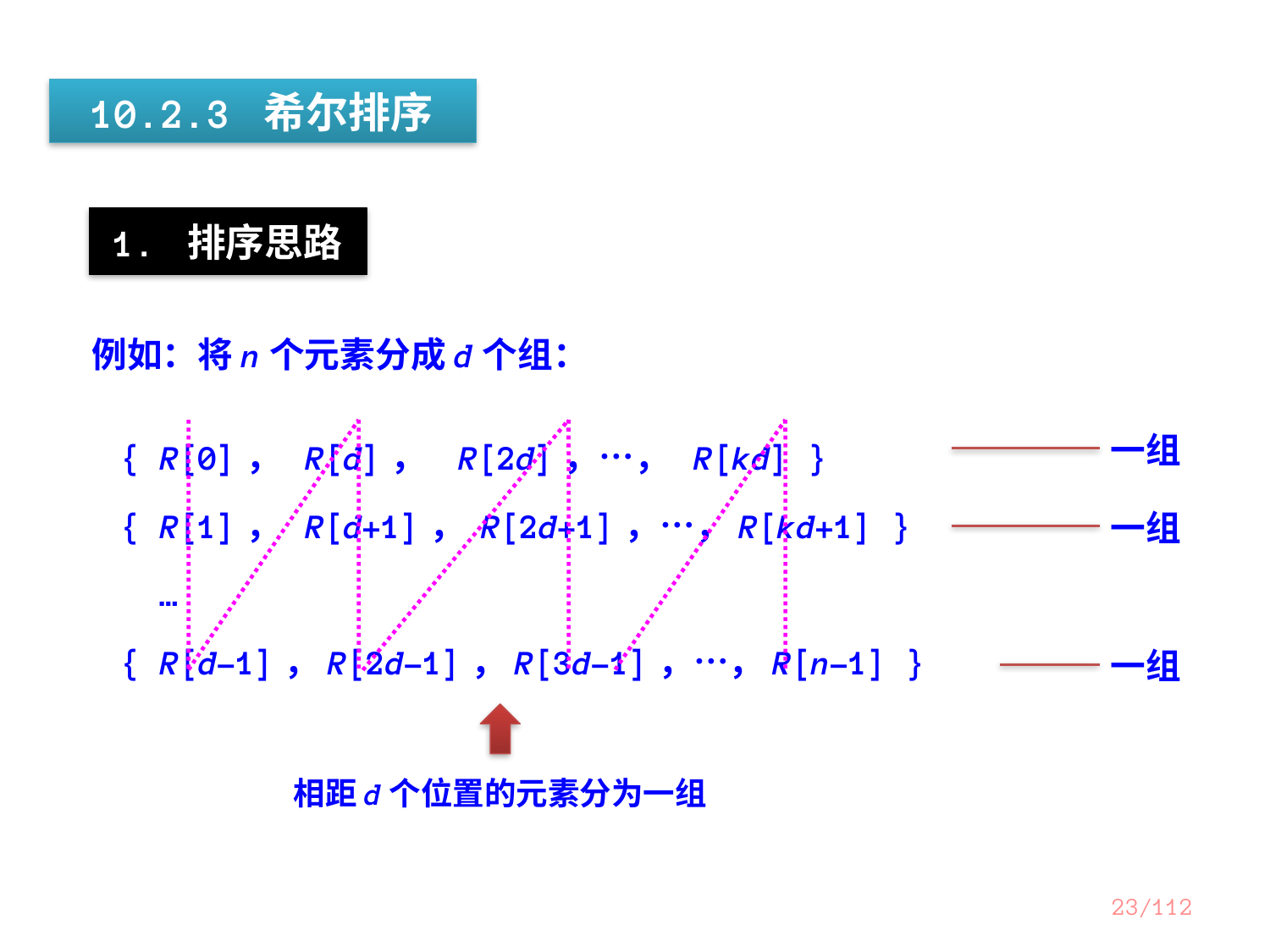

10.2.3 希尔排序
1. 排序思路
例如：将n个元素分成d个组：
  { R[0]，  R[d]，   R[2d]，…，  R[kd] }
  { R[1]，  R[d+1]， R[2d+1]，…，R[kd+1] }
    …
  { R[d-1]，R[2d-1]，R[3d-1]，…，R[n-1] }

一组
一组
一组

相距d个位置的元素分为一组
23/112